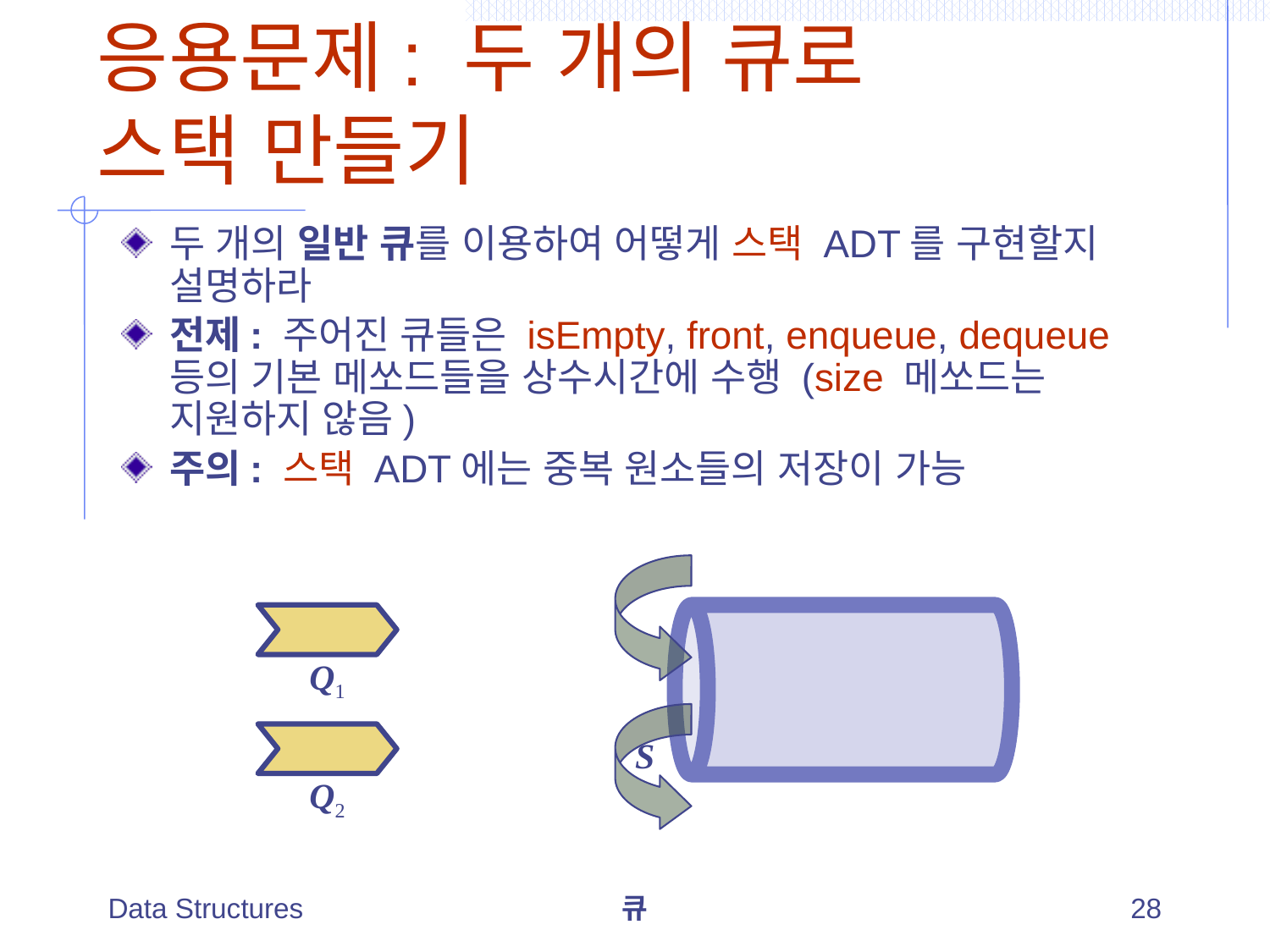

# 응용문제: 두 개의 큐로 스택 만들기
두 개의 일반 큐를 이용하여 어떻게 스택 ADT를 구현할지 설명하라
전제: 주어진 큐들은 isEmpty, front, enqueue, dequeue 등의 기본 메쏘드들을 상수시간에 수행 (size 메쏘드는 지원하지 않음)
주의: 스택 ADT에는 중복 원소들의 저장이 가능

Q1

S
Q2
Data Structures
큐
28